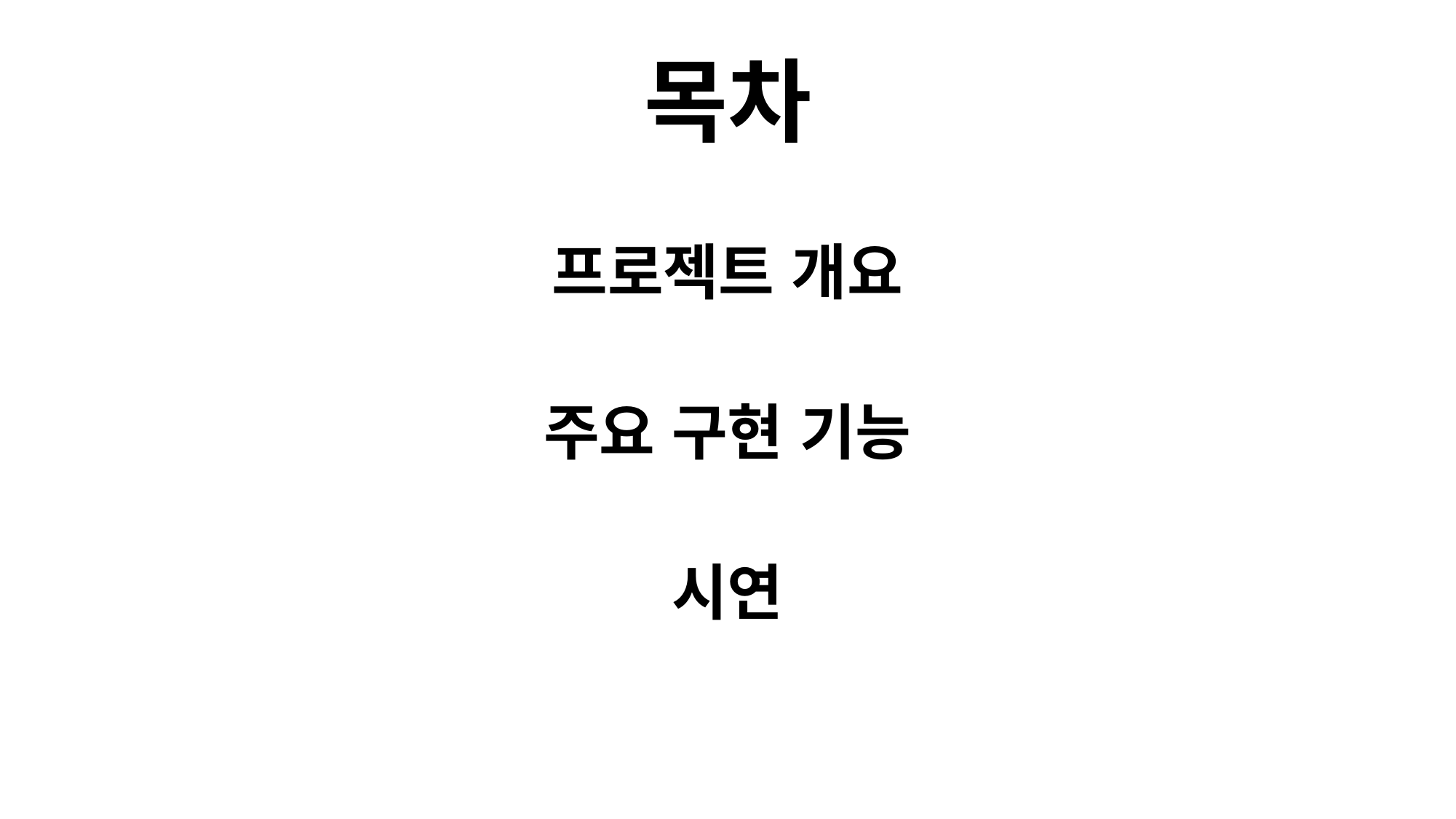

목차
프로젝트 개요
주요 구현 기능
시연